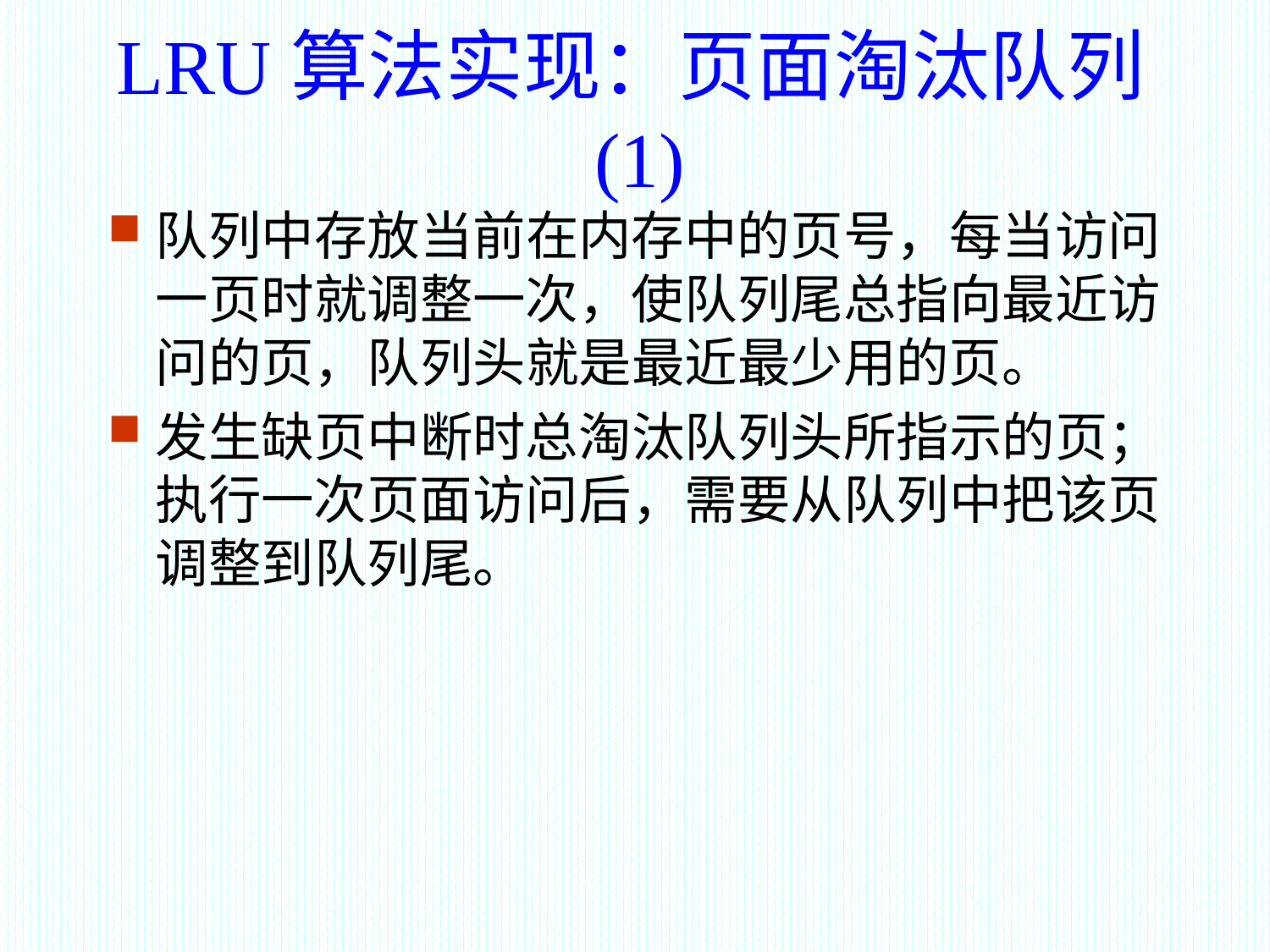

LRU算法实现：页面淘汰队列(1)
队列中存放当前在内存中的页号，每当访问一页时就调整一次，使队列尾总指向最近访问的页，队列头就是最近最少用的页。
发生缺页中断时总淘汰队列头所指示的页；执行一次页面访问后，需要从队列中把该页调整到队列尾。